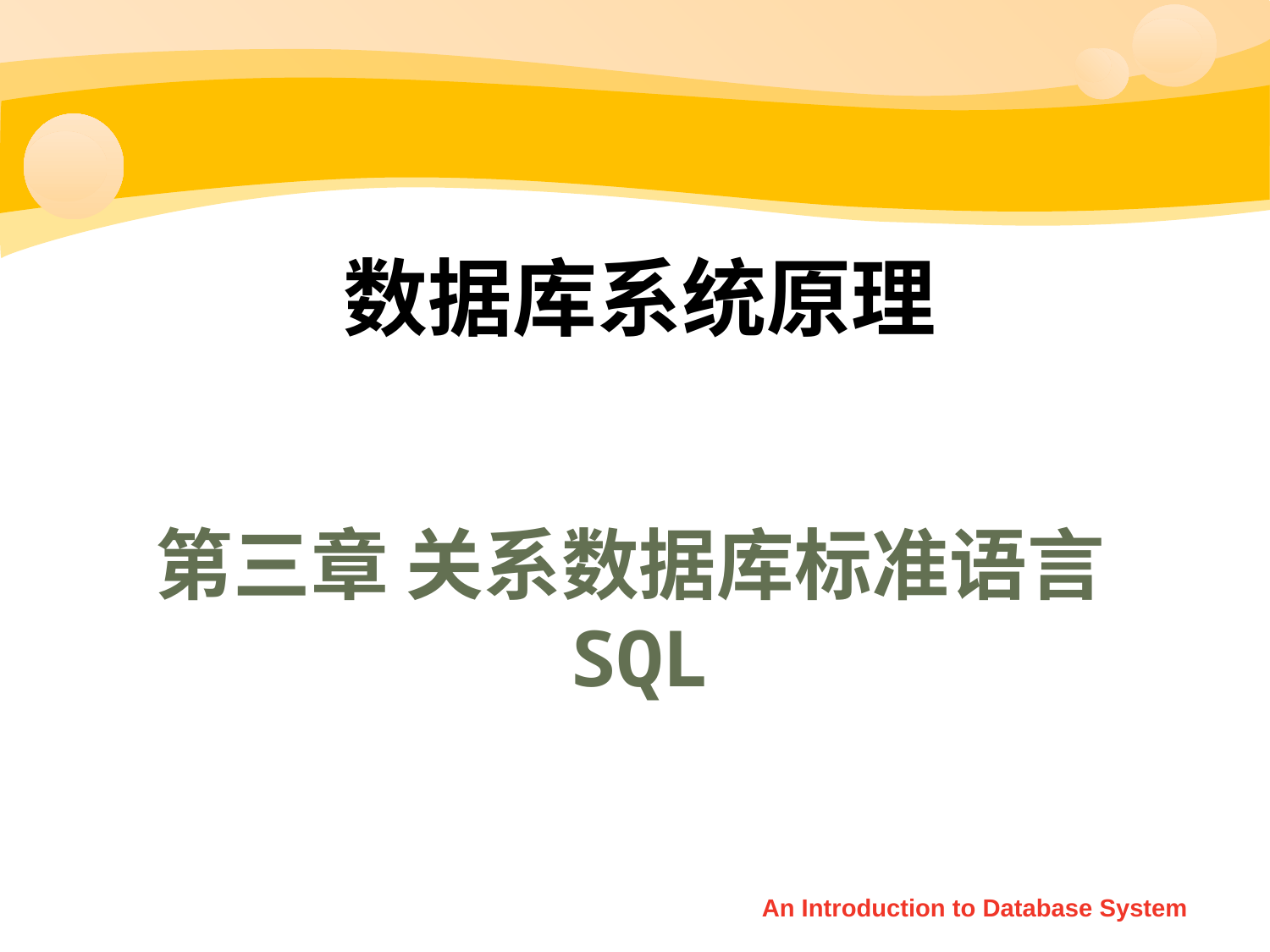

#

数据库系统原理

第三章 关系数据库标准语言SQL
An Introduction to Database System